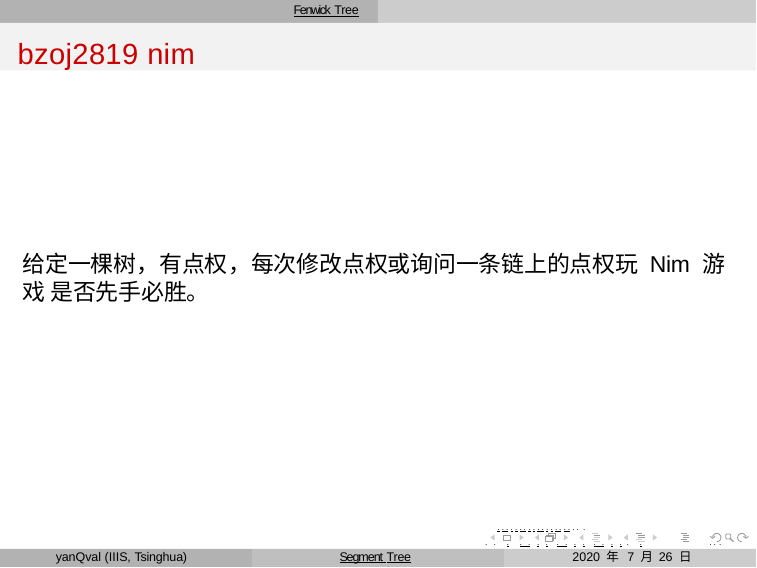

Fenwick Tree
bzoj2819 nim
给定一棵树，有点权，每次修改点权或询问一条链上的点权玩 Nim 游戏 是否先手必胜。
. . . . . . . . . . . . . . . . . . . .
.   .     .     .   .   .   .    .   .   .   .    .   .   .   . .     .	. . .
2020 年  7 月 26 日	28 / 29

yanQval (IIIS, Tsinghua)
Segment Tree